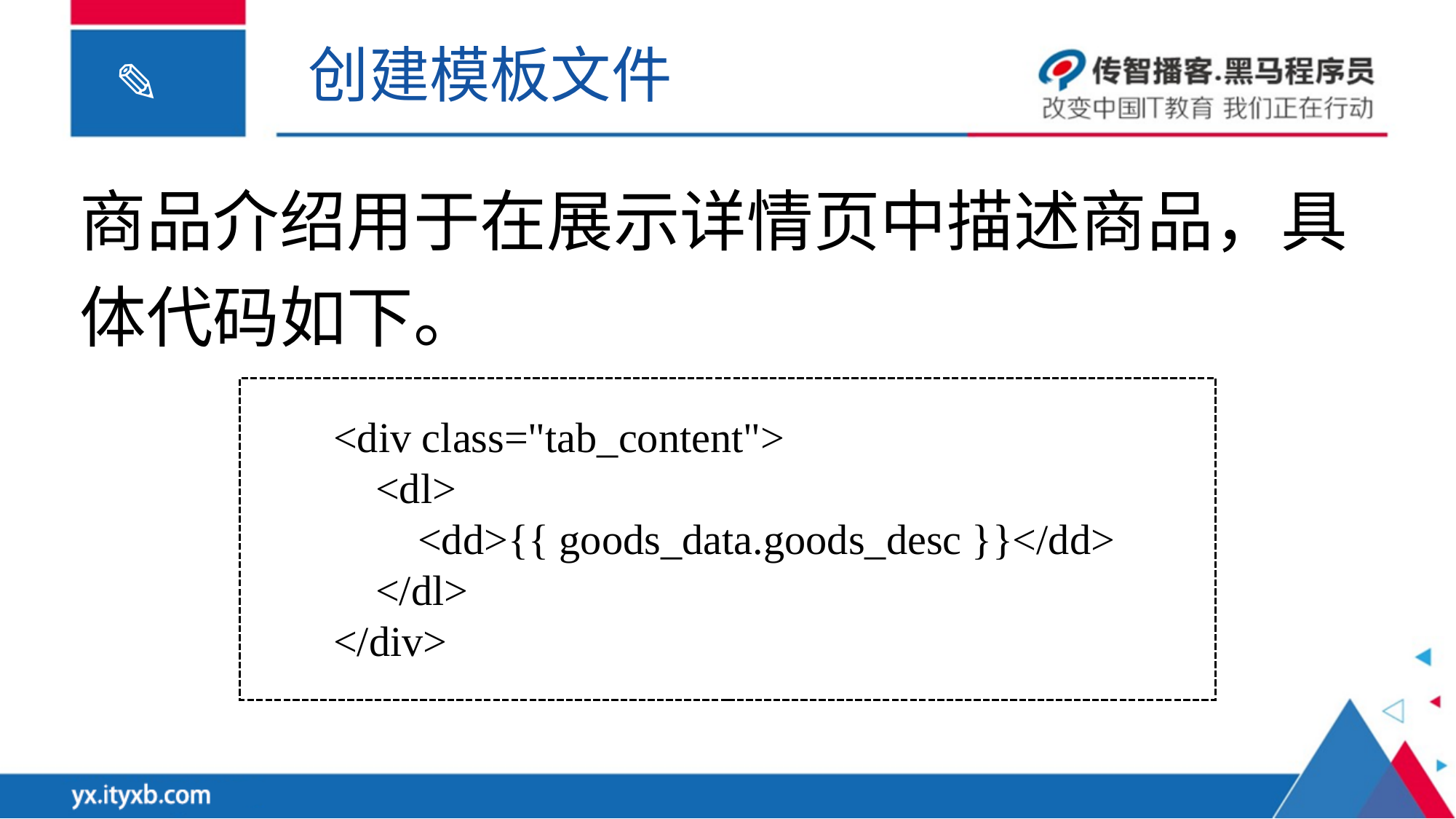

创建模板文件
商品介绍用于在展示详情页中描述商品，具体代码如下。

<div class="tab_content">
    <dl>
        <dd>{{ goods_data.goods_desc }}</dd>
    </dl>
</div>